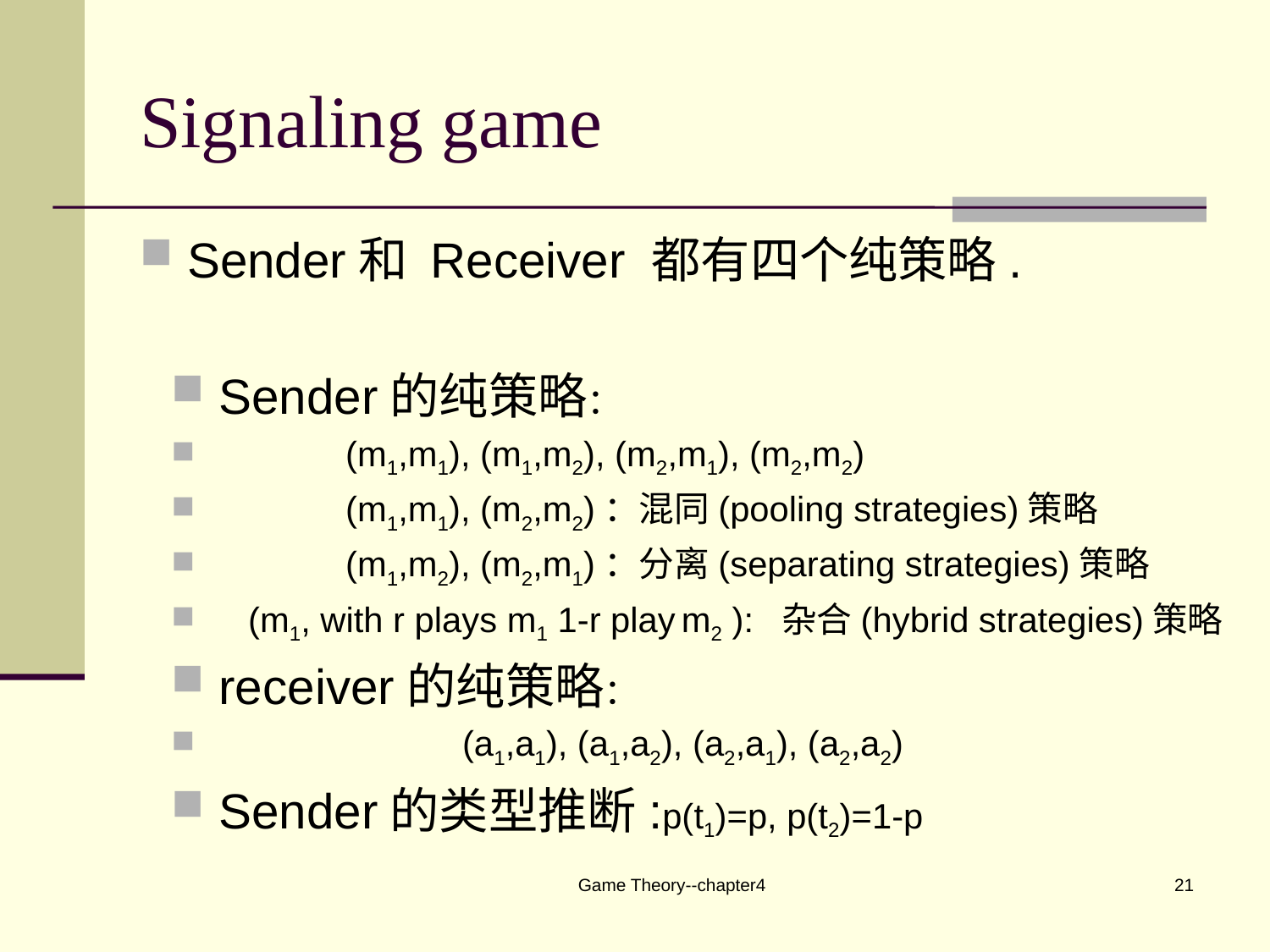

# Signaling game
Sender和 Receiver 都有四个纯策略.

Sender的纯策略：
             (m1,m1), (m1,m2), (m2,m1), (m2,m2)
             (m1,m1), (m2,m2)：混同(pooling strategies)策略
             (m1,m2), (m2,m1)：分离(separating strategies)策略
   (m1, with r plays m1 1-r play m2 ):  杂合(hybrid strategies)策略
receiver的纯策略：
                         (a1,a1), (a1,a2), (a2,a1), (a2,a2)
Sender的类型推断:p(t1)=p, p(t2)=1-p
Game Theory--chapter4
21